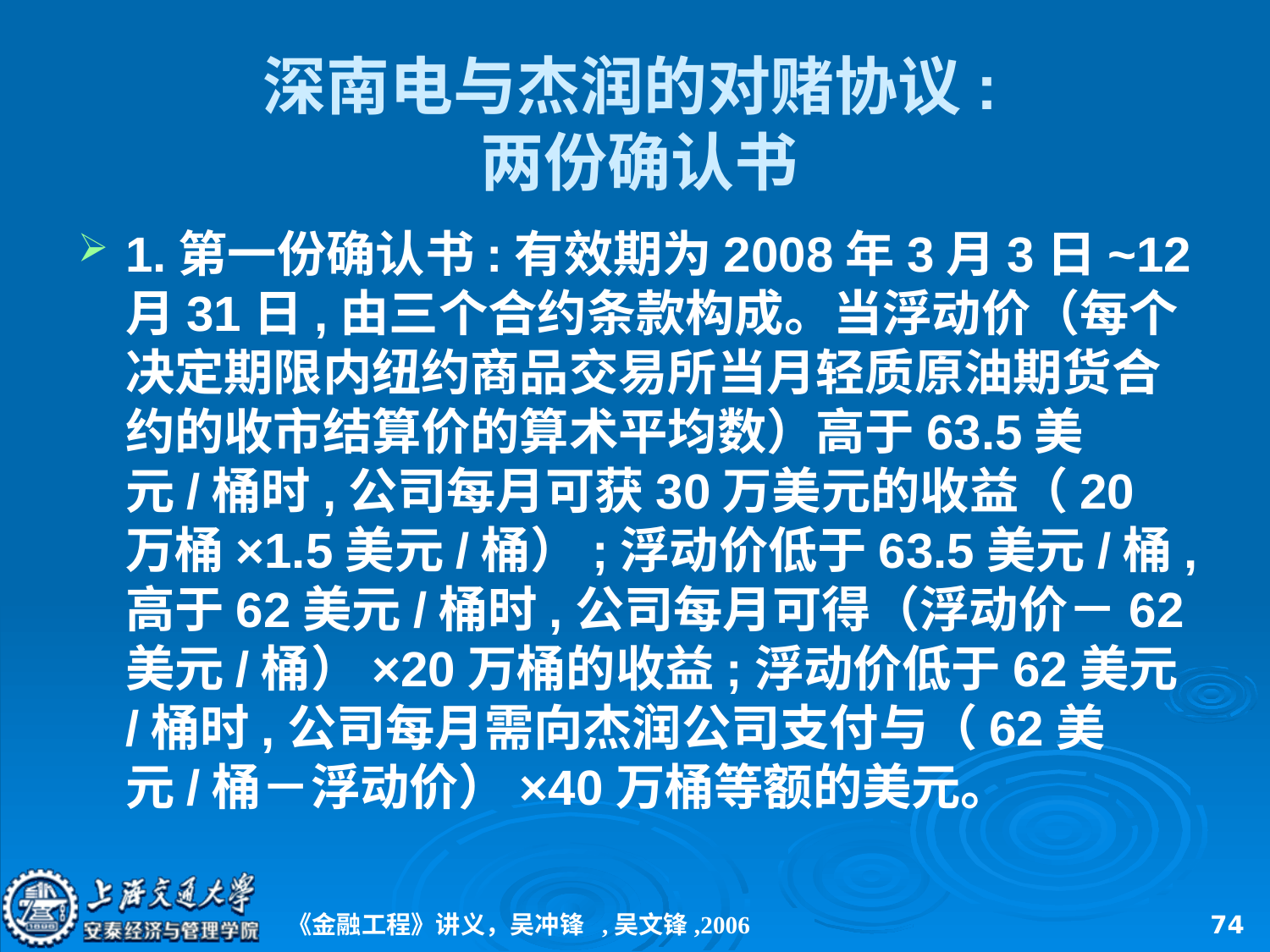

# 深南电与杰润的对赌协议: 两份确认书
1.第一份确认书:有效期为2008年3月3日~12月31日,由三个合约条款构成。当浮动价（每个决定期限内纽约商品交易所当月轻质原油期货合约的收市结算价的算术平均数）高于63.5美元/桶时,公司每月可获30万美元的收益（20万桶×1.5美元/桶）;浮动价低于63.5美元/桶,高于62美元/桶时,公司每月可得（浮动价－62美元/桶）×20万桶的收益;浮动价低于62美元/桶时,公司每月需向杰润公司支付与（62美元/桶－浮动价）×40万桶等额的美元。